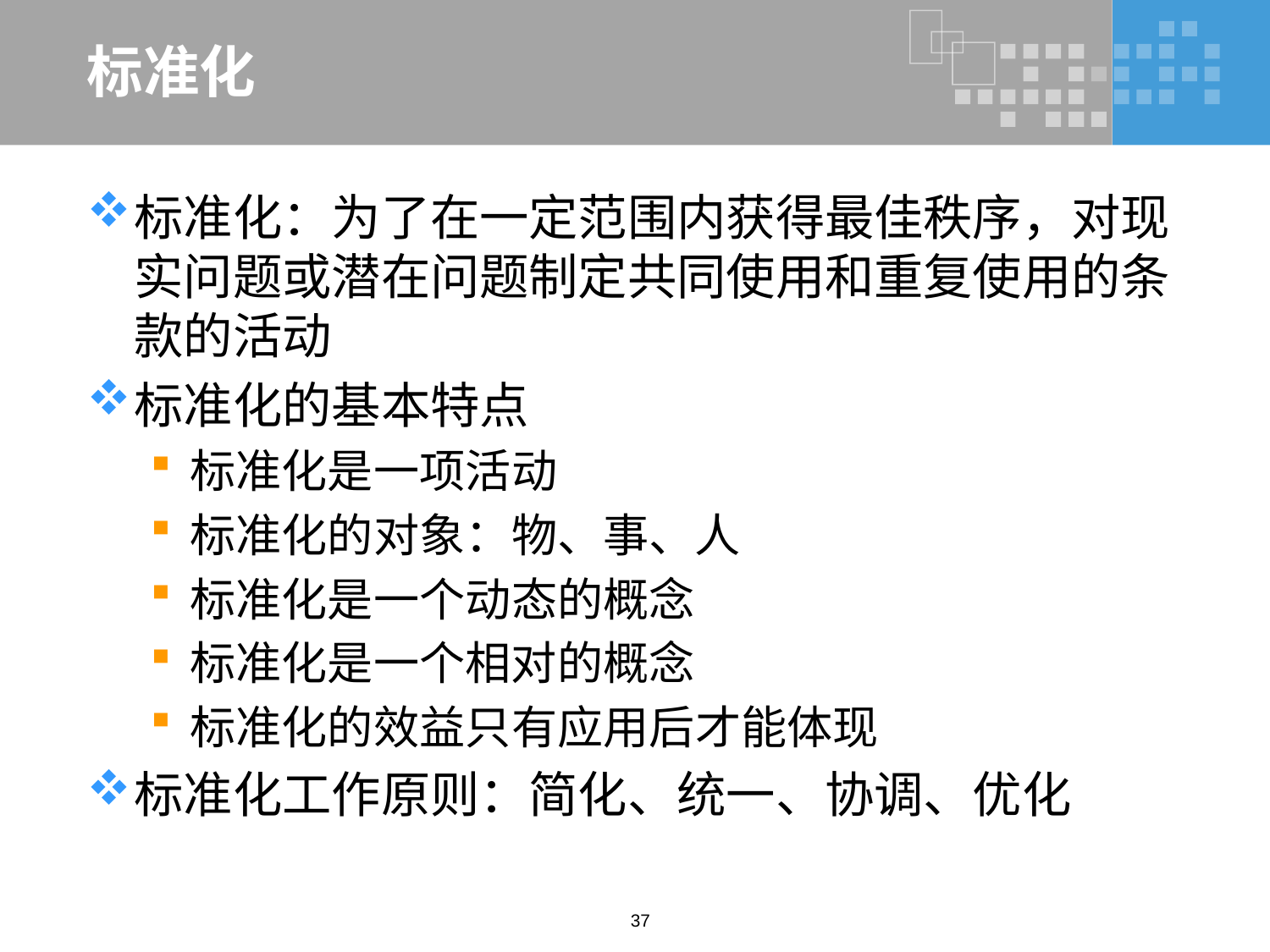

# 标准化
标准化：为了在一定范围内获得最佳秩序，对现实问题或潜在问题制定共同使用和重复使用的条款的活动
标准化的基本特点
标准化是一项活动
标准化的对象：物、事、人
标准化是一个动态的概念
标准化是一个相对的概念
标准化的效益只有应用后才能体现
标准化工作原则：简化、统一、协调、优化

37